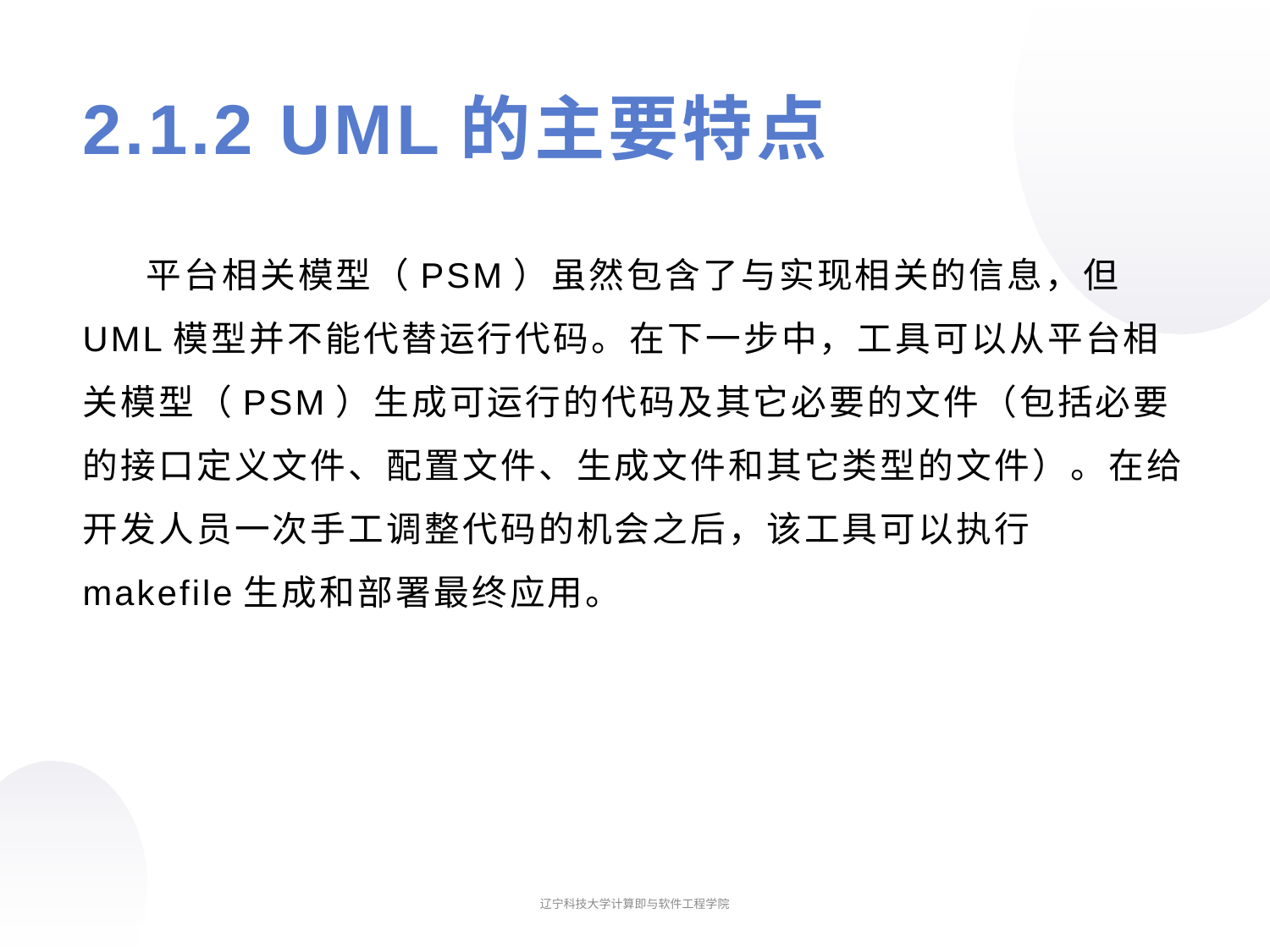

# 2.1.2 UML的主要特点
平台相关模型（PSM）虽然包含了与实现相关的信息，但UML模型并不能代替运行代码。在下一步中，工具可以从平台相关模型（PSM）生成可运行的代码及其它必要的文件（包括必要的接口定义文件、配置文件、生成文件和其它类型的文件）。在给开发人员一次手工调整代码的机会之后，该工具可以执行makefile生成和部署最终应用。

辽宁科技大学计算即与软件工程学院
18